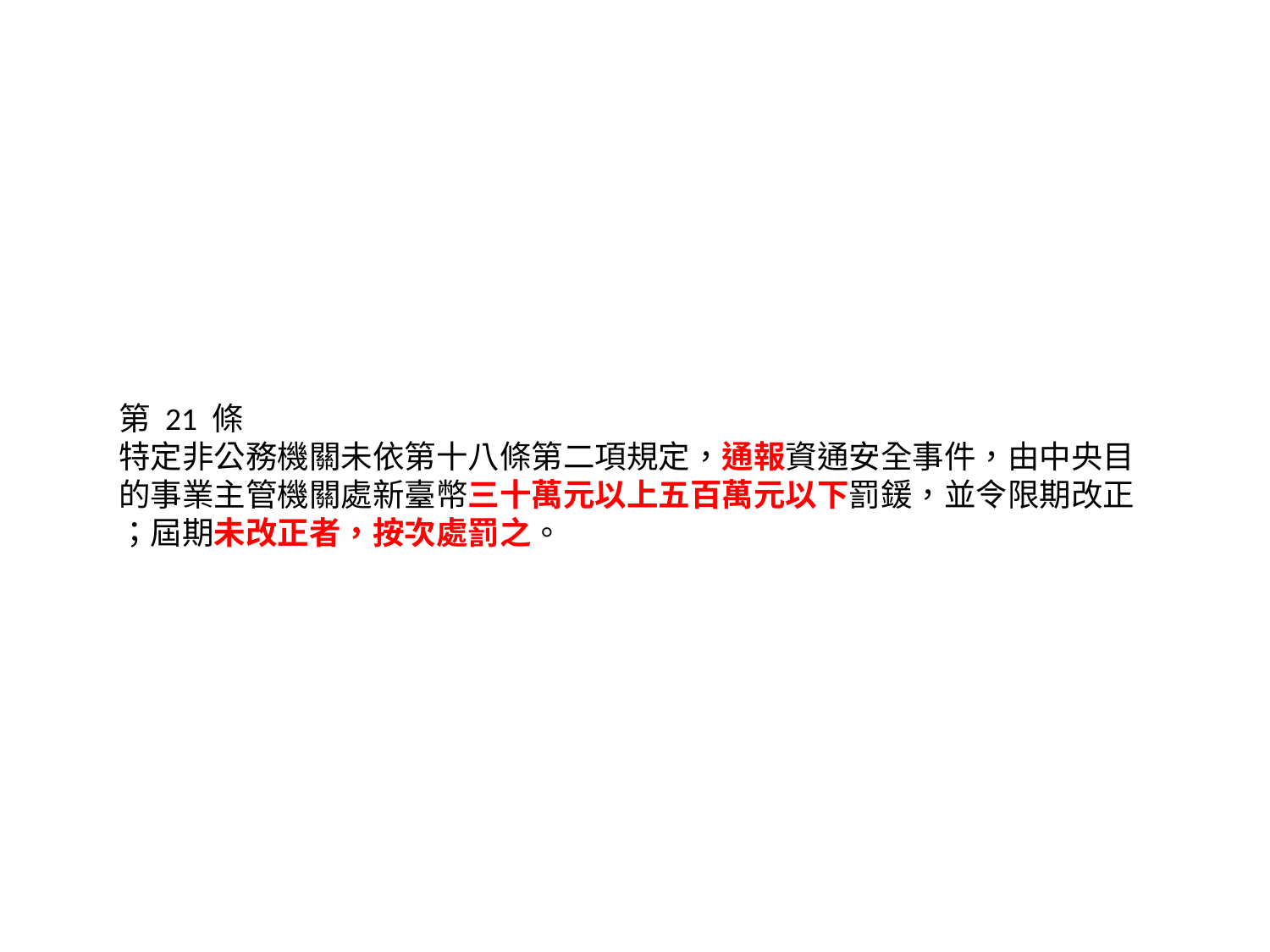

第 21 條
特定非公務機關未依第十八條第二項規定，通報資通安全事件，由中央目
的事業主管機關處新臺幣三十萬元以上五百萬元以下罰鍰，並令限期改正
；屆期未改正者，按次處罰之。